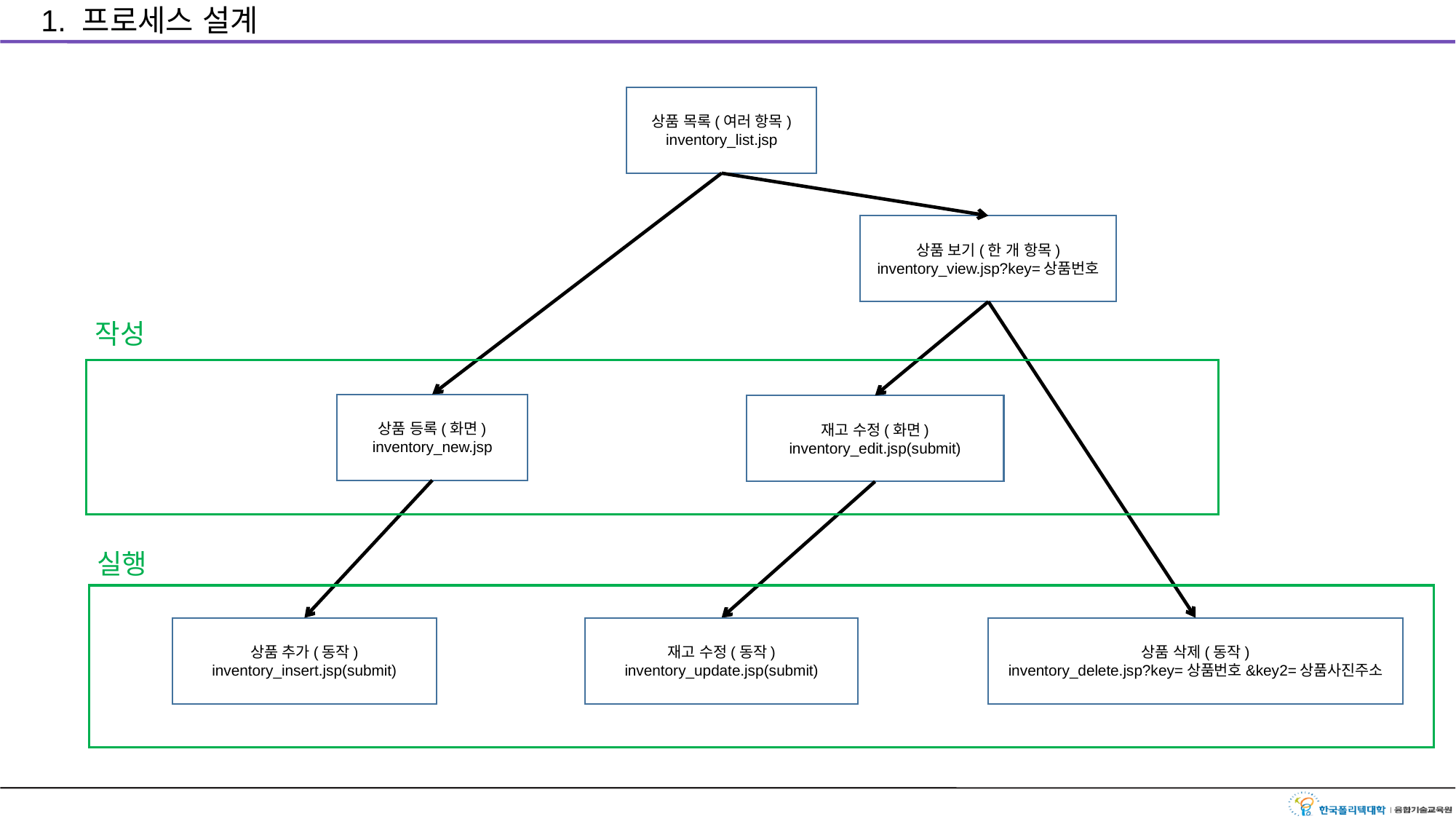

# 1. 프로세스 설계
상품 목록(여러 항목)
inventory_list.jsp
상품 보기(한 개 항목)
inventory_view.jsp?key=상품번호
작성

상품 등록(화면)
inventory_new.jsp
재고 수정(화면)
inventory_edit.jsp(submit)
실행

상품 추가(동작)
inventory_insert.jsp(submit)
재고 수정(동작)
inventory_update.jsp(submit)
상품 삭제(동작)
inventory_delete.jsp?key=상품번호&key2=상품사진주소